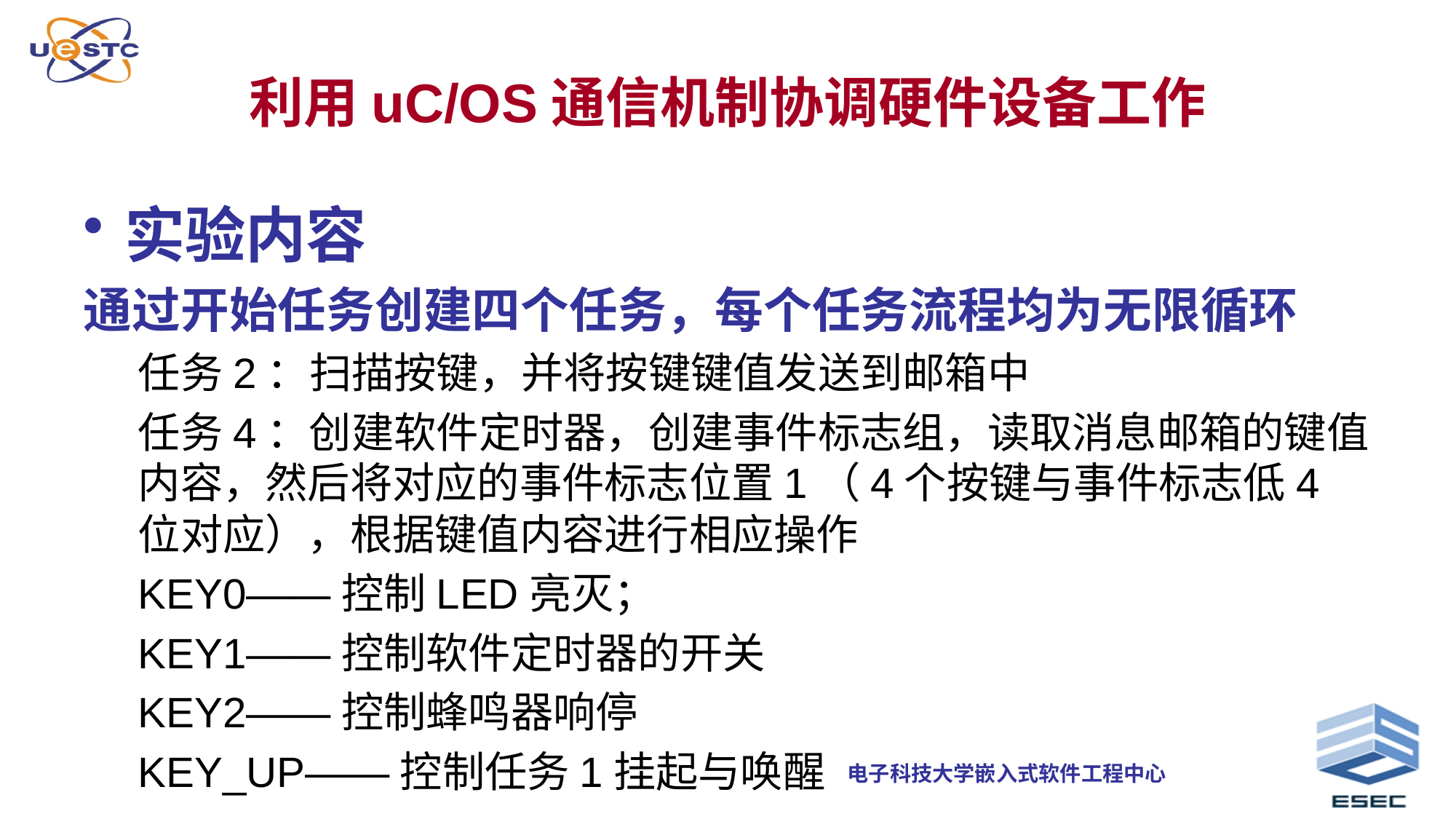

# 利用uC/OS通信机制协调硬件设备工作
实验内容
通过开始任务创建四个任务，每个任务流程均为无限循环
任务2：扫描按键，并将按键键值发送到邮箱中
任务4：创建软件定时器，创建事件标志组，读取消息邮箱的键值内容，然后将对应的事件标志位置1（4个按键与事件标志低4位对应），根据键值内容进行相应操作
KEY0——控制LED亮灭；
KEY1——控制软件定时器的开关
KEY2——控制蜂鸣器响停
KEY_UP——控制任务1挂起与唤醒